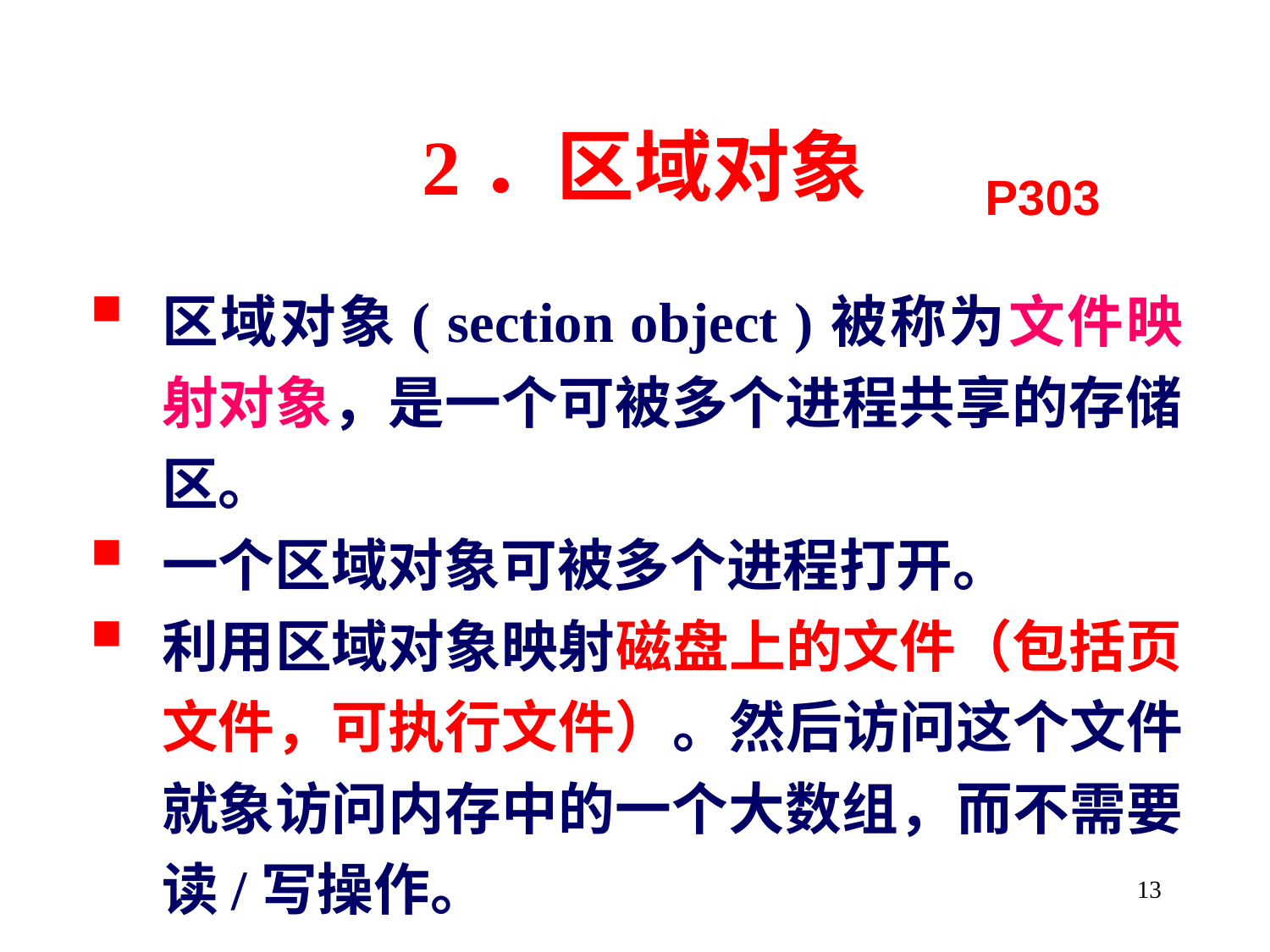

# 2．区域对象
P303
区域对象( section object )被称为文件映射对象，是一个可被多个进程共享的存储区。
一个区域对象可被多个进程打开。
利用区域对象映射磁盘上的文件（包括页文件，可执行文件）。然后访问这个文件就象访问内存中的一个大数组，而不需要读/写操作。
13